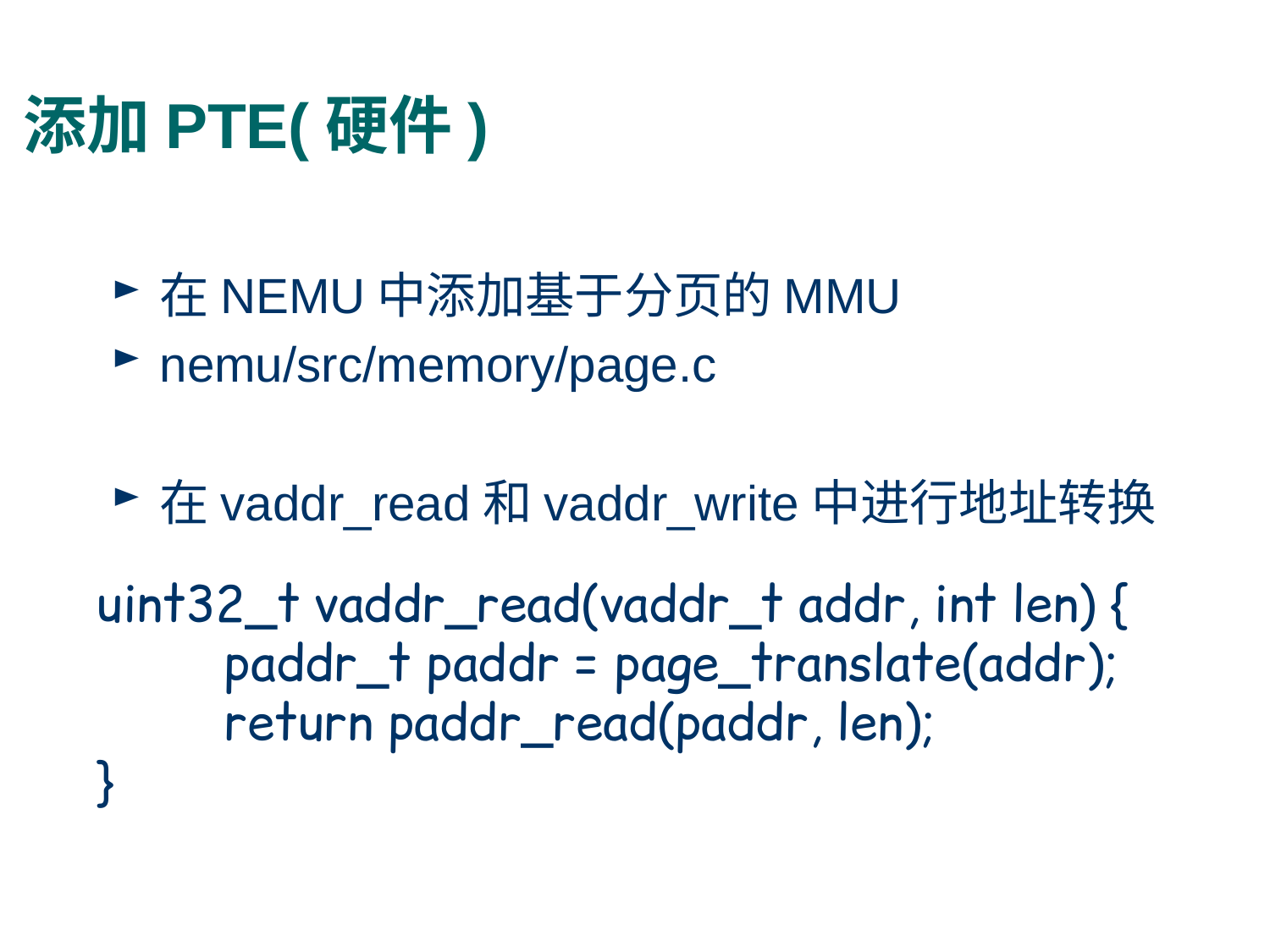

# 添加PTE(硬件)
在NEMU中添加基于分页的MMU
nemu/src/memory/page.c

在vaddr_read和vaddr_write中进行地址转换
uint32_t vaddr_read(vaddr_t addr, int len) {
	paddr_t paddr = page_translate(addr);
	return paddr_read(paddr, len);
}